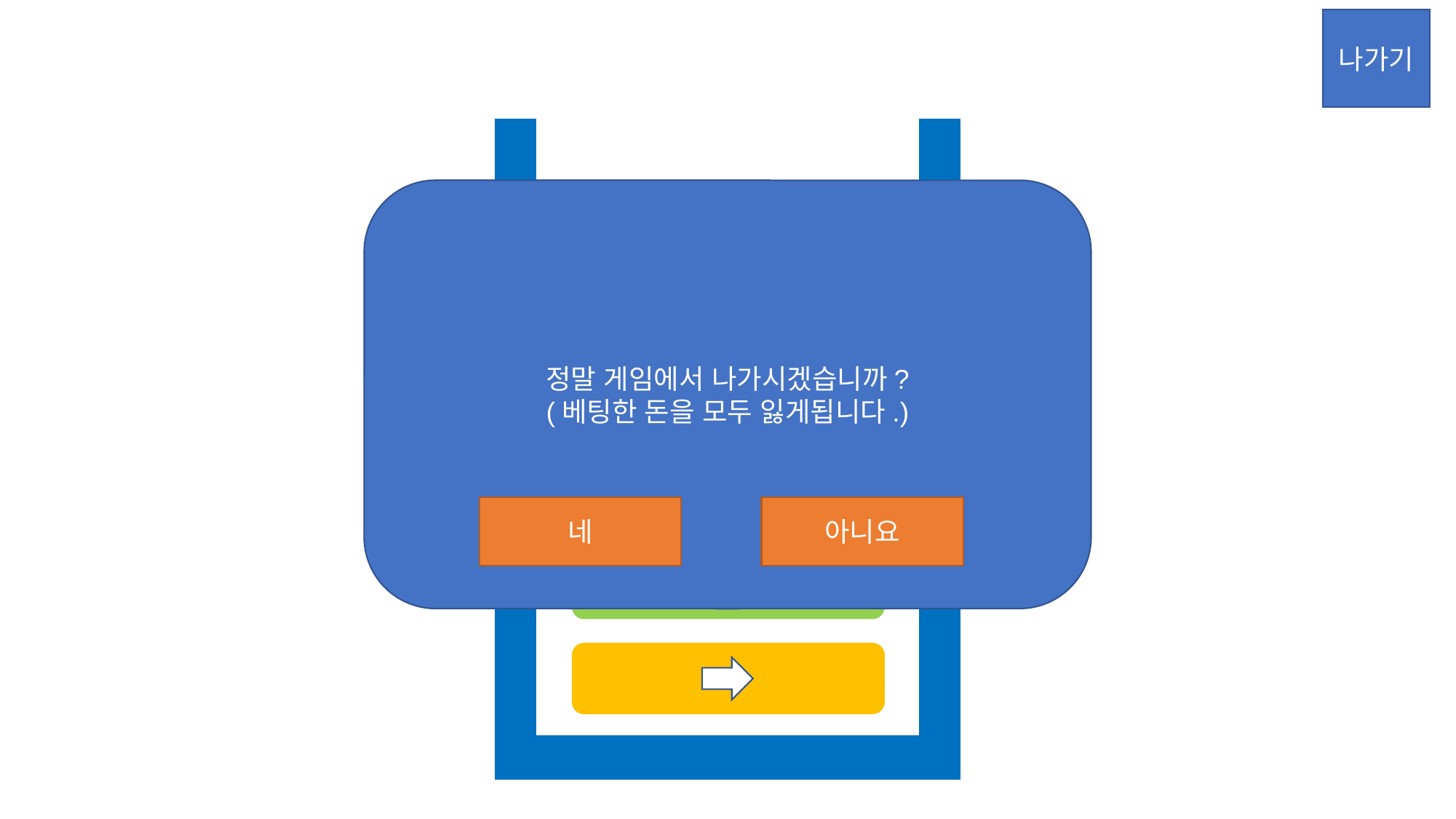

나가기

정말 게임에서 나가시겠습니까?
(베팅한 돈을 모두 잃게됩니다.)

네
아니요